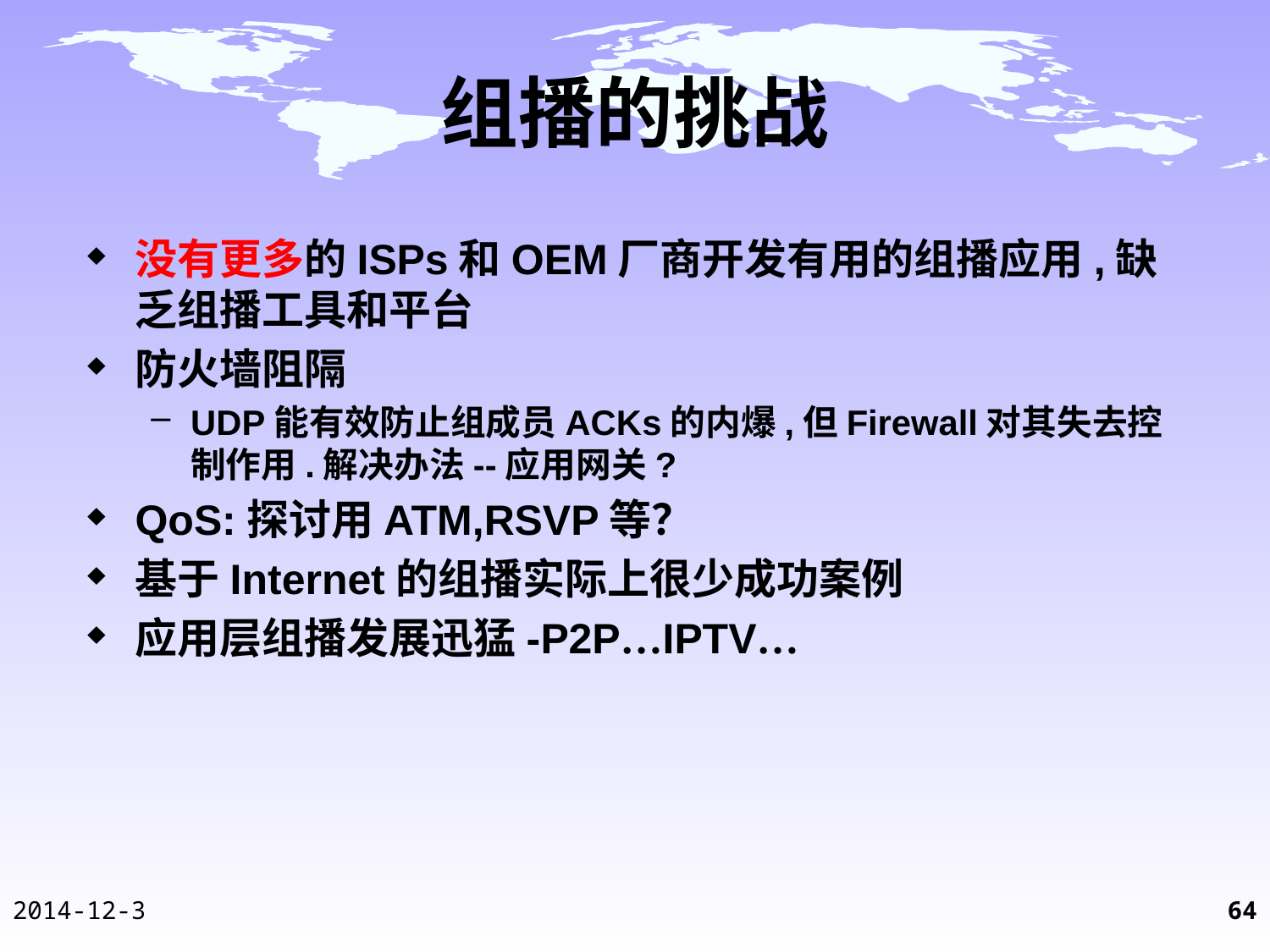

# 组播的挑战
没有更多的ISPs和OEM厂商开发有用的组播应用,缺乏组播工具和平台
防火墙阻隔
UDP能有效防止组成员ACKs的内爆,但Firewall对其失去控制作用.解决办法--应用网关?
QoS:探讨用ATM,RSVP等？
基于Internet的组播实际上很少成功案例
应用层组播发展迅猛-P2P…IPTV…
2014-12-3
64